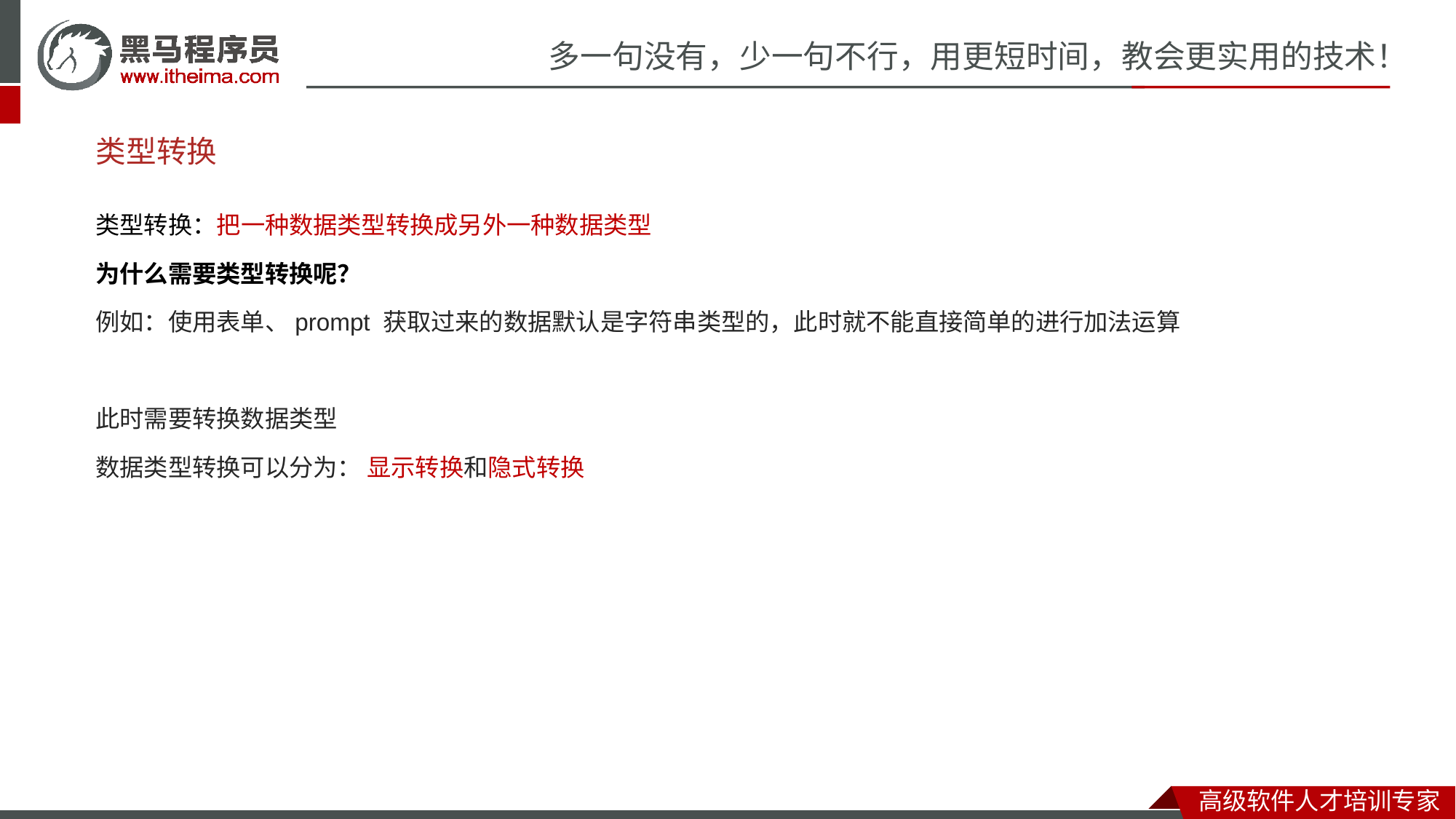

# 类型转换
类型转换：把一种数据类型转换成另外一种数据类型
为什么需要类型转换呢？
例如：使用表单、prompt 获取过来的数据默认是字符串类型的，此时就不能直接简单的进行加法运算

此时需要转换数据类型
数据类型转换可以分为： 显示转换和隐式转换